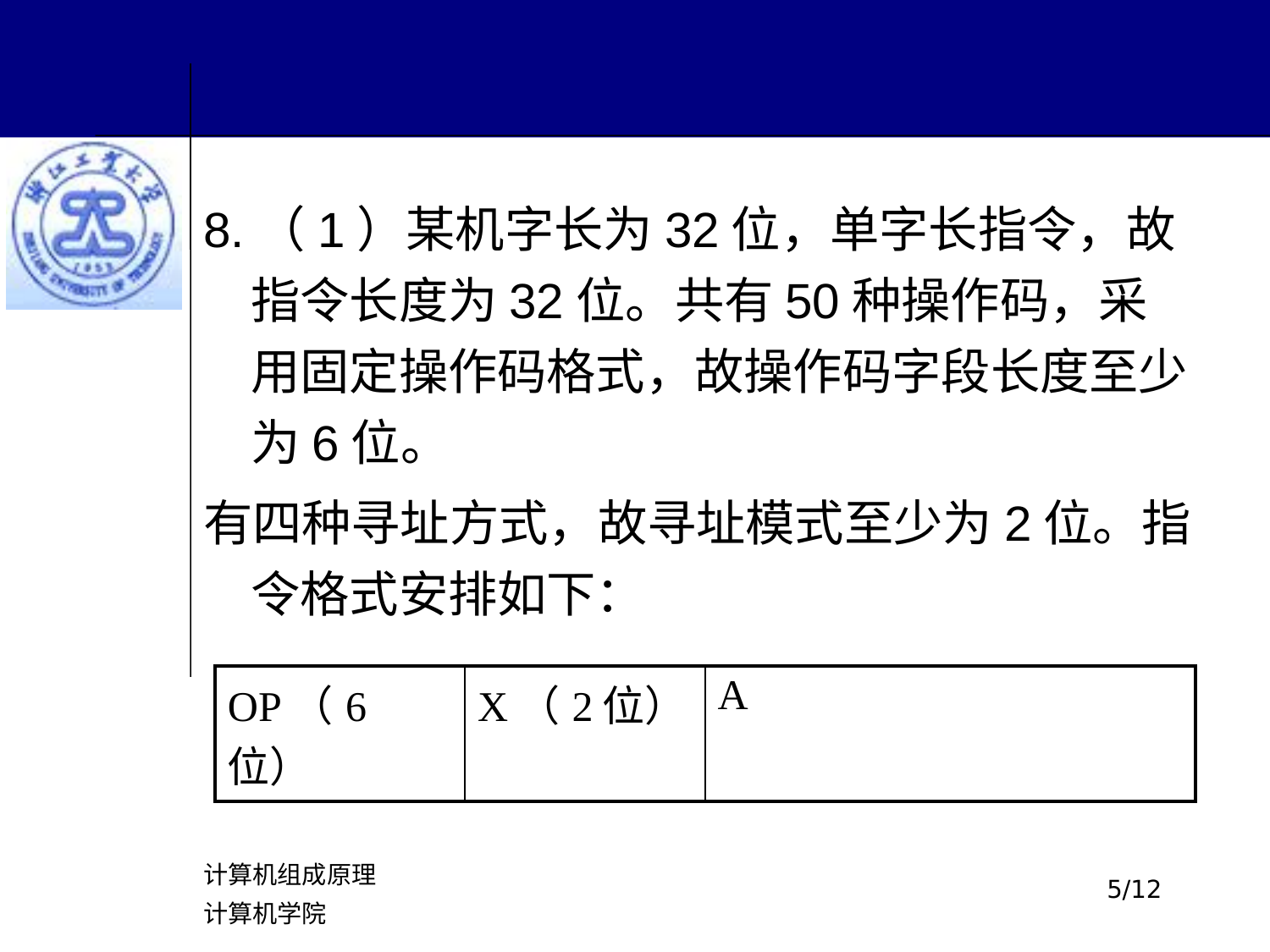

8.（1）某机字长为32位，单字长指令，故指令长度为32位。共有50种操作码，采用固定操作码格式，故操作码字段长度至少为6位。
有四种寻址方式，故寻址模式至少为2位。指令格式安排如下：

| OP（6位） | X（2位） | A |
| --- | --- | --- |
计算机组成原理
计算机学院

5/12